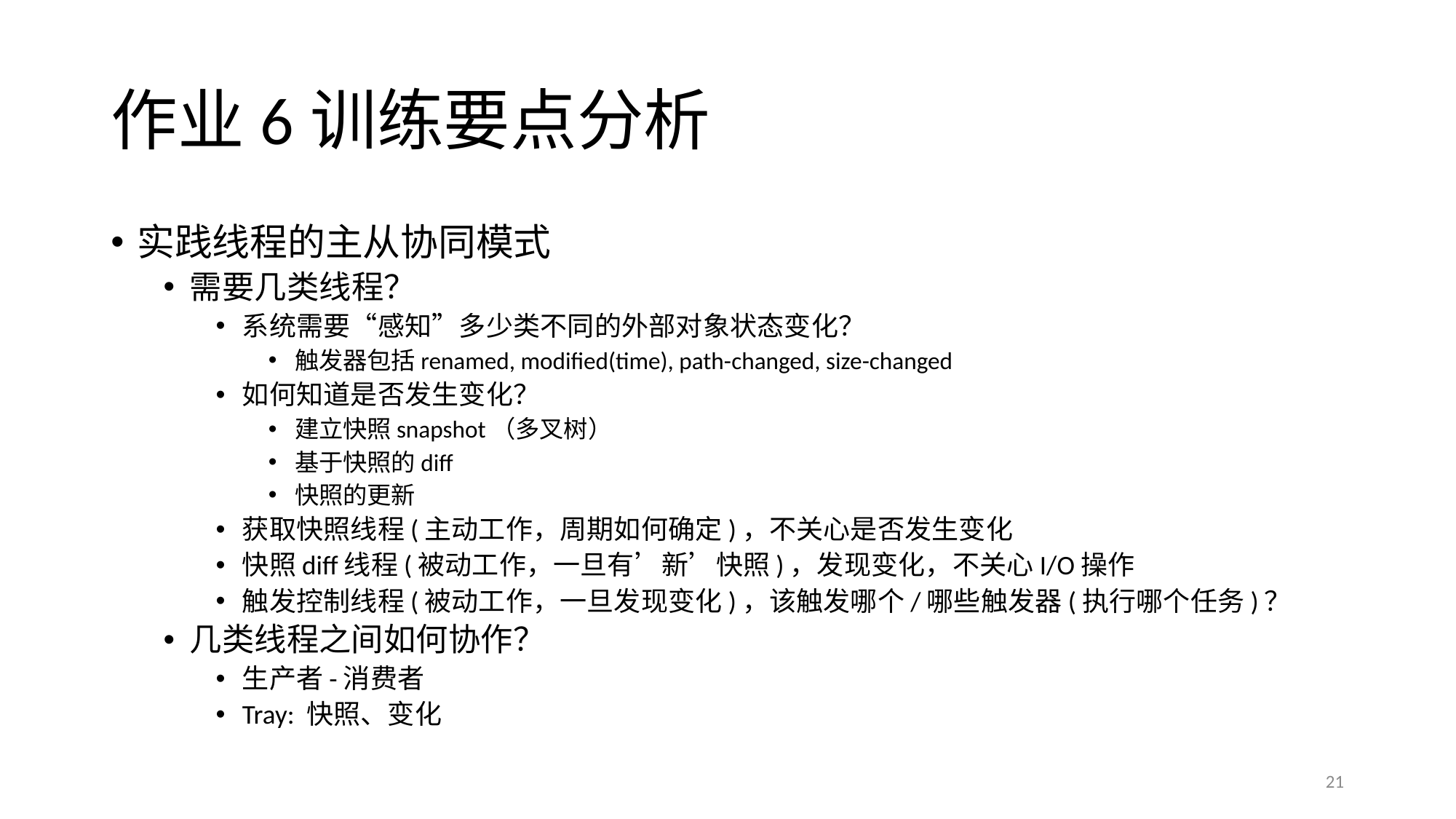

# 作业6训练要点分析
实践线程的主从协同模式
需要几类线程？
系统需要“感知”多少类不同的外部对象状态变化？
触发器包括renamed, modified(time), path-changed, size-changed
如何知道是否发生变化？
建立快照snapshot（多叉树）
基于快照的diff
快照的更新
获取快照线程(主动工作，周期如何确定)，不关心是否发生变化
快照diff线程(被动工作，一旦有’新’快照)，发现变化，不关心I/O操作
触发控制线程(被动工作，一旦发现变化)，该触发哪个/哪些触发器(执行哪个任务)？
几类线程之间如何协作？
生产者-消费者
Tray: 快照、变化
21